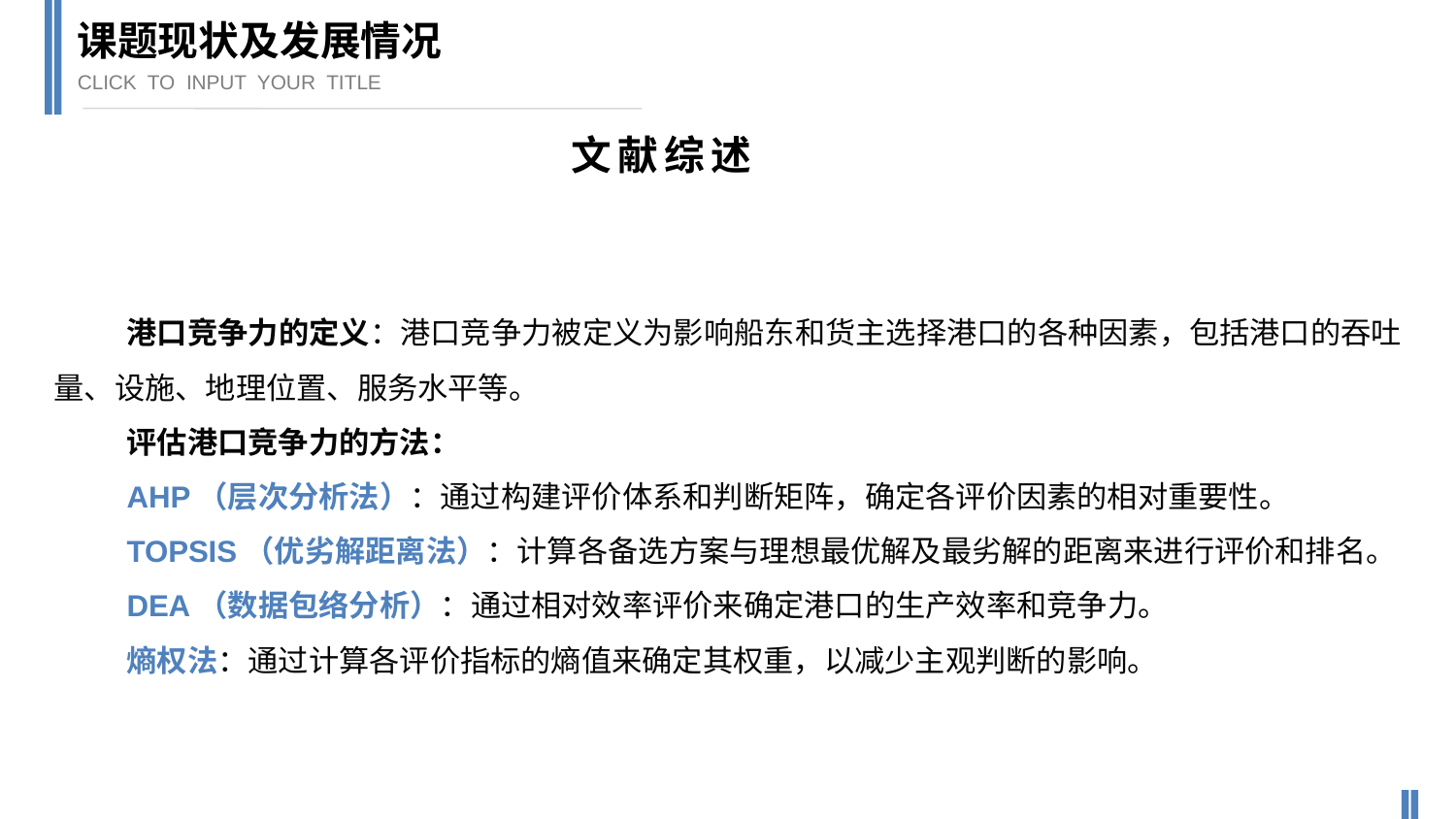

课题现状及发展情况
CLICK  TO  INPUT  YOUR  TITLE
文献综述
港口竞争力的定义：港口竞争力被定义为影响船东和货主选择港口的各种因素，包括港口的吞吐量、设施、地理位置、服务水平等。
评估港口竞争力的方法：
AHP（层次分析法）：通过构建评价体系和判断矩阵，确定各评价因素的相对重要性。
TOPSIS（优劣解距离法）：计算各备选方案与理想最优解及最劣解的距离来进行评价和排名。
DEA（数据包络分析）：通过相对效率评价来确定港口的生产效率和竞争力。
熵权法：通过计算各评价指标的熵值来确定其权重，以减少主观判断的影响。